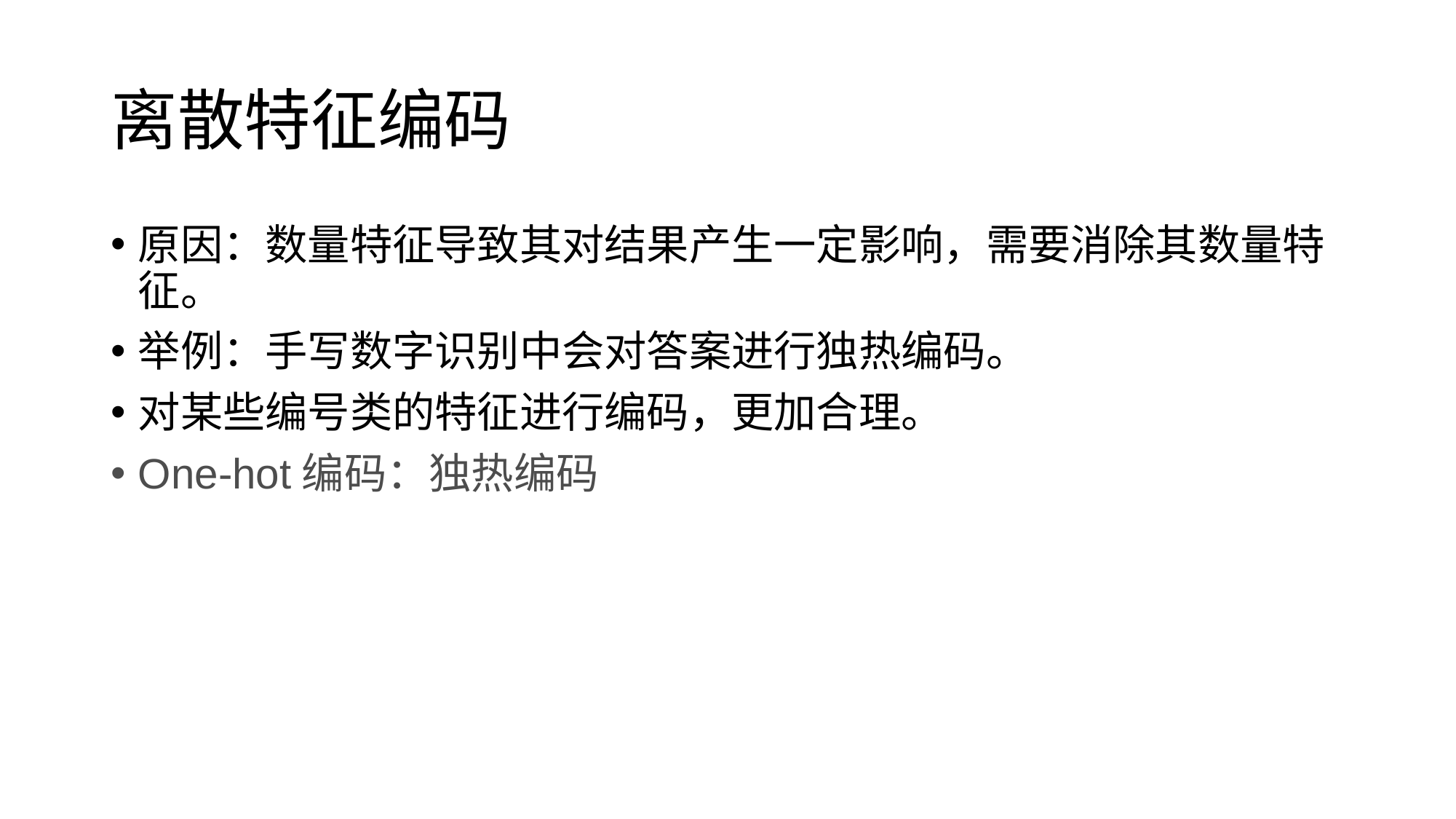

# 离散特征编码
原因：数量特征导致其对结果产生一定影响，需要消除其数量特征。
举例：手写数字识别中会对答案进行独热编码。
对某些编号类的特征进行编码，更加合理。
One-hot编码：独热编码